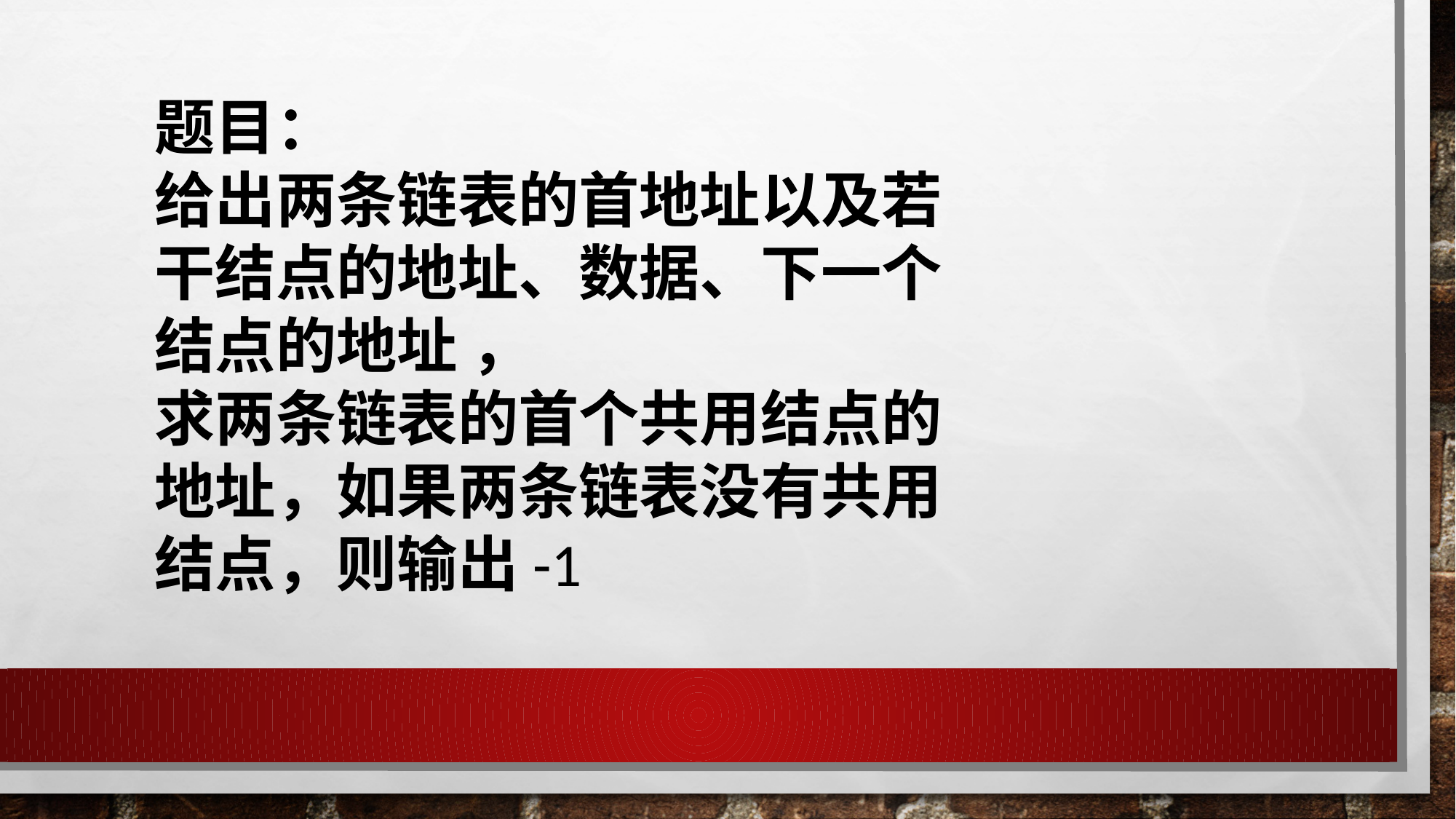

题目：
给出两条链表的首地址以及若干结点的地址、数据、下一个结点的地址 ，
求两条链表的首个共用结点的地址，如果两条链表没有共用结点，则输出-1